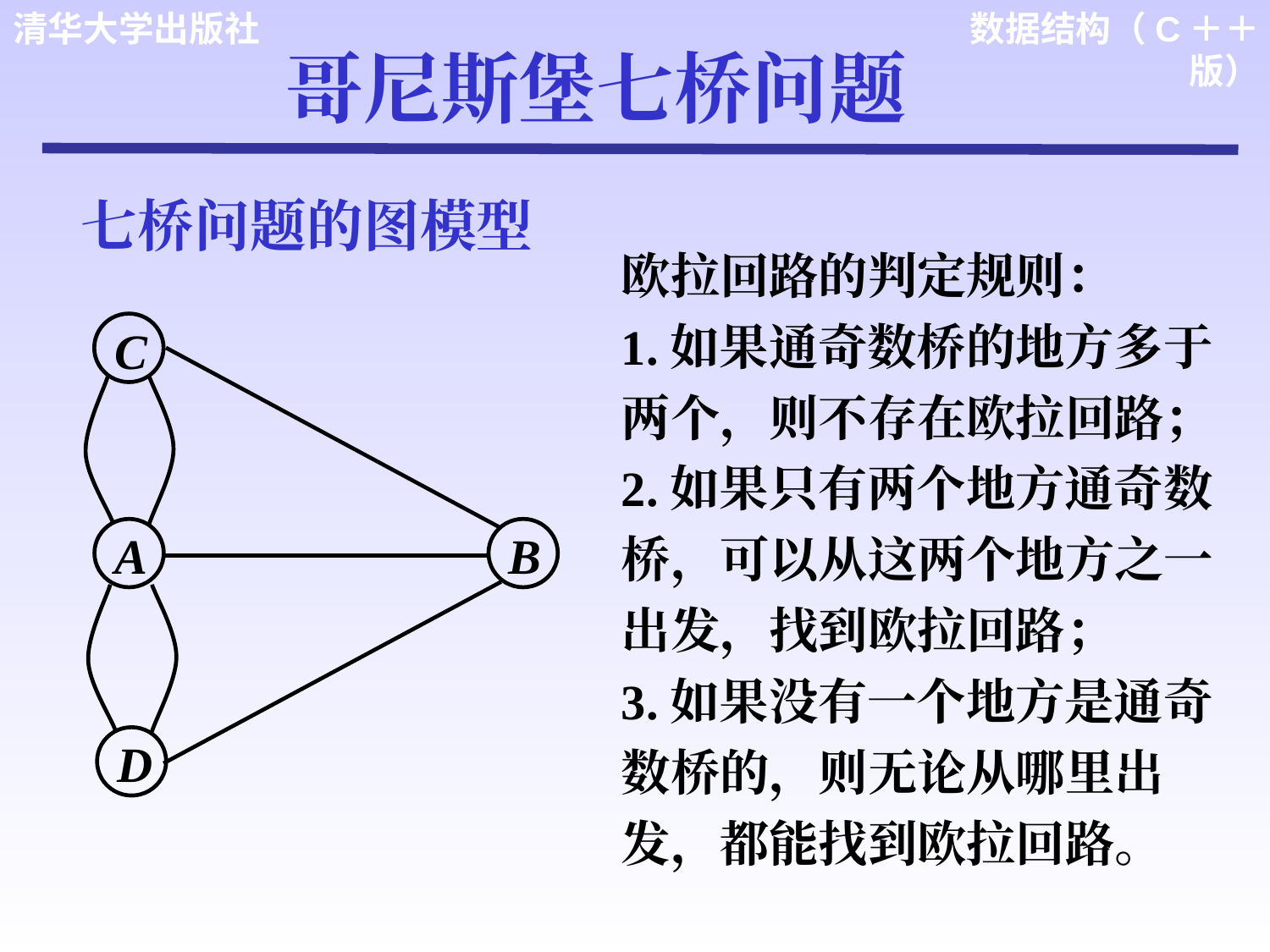

哥尼斯堡七桥问题
七桥问题的图模型
欧拉回路的判定规则：
1.如果通奇数桥的地方多于两个，则不存在欧拉回路；
2.如果只有两个地方通奇数桥，可以从这两个地方之一出发，找到欧拉回路；
3.如果没有一个地方是通奇数桥的，则无论从哪里出发，都能找到欧拉回路。
C

A
B

D